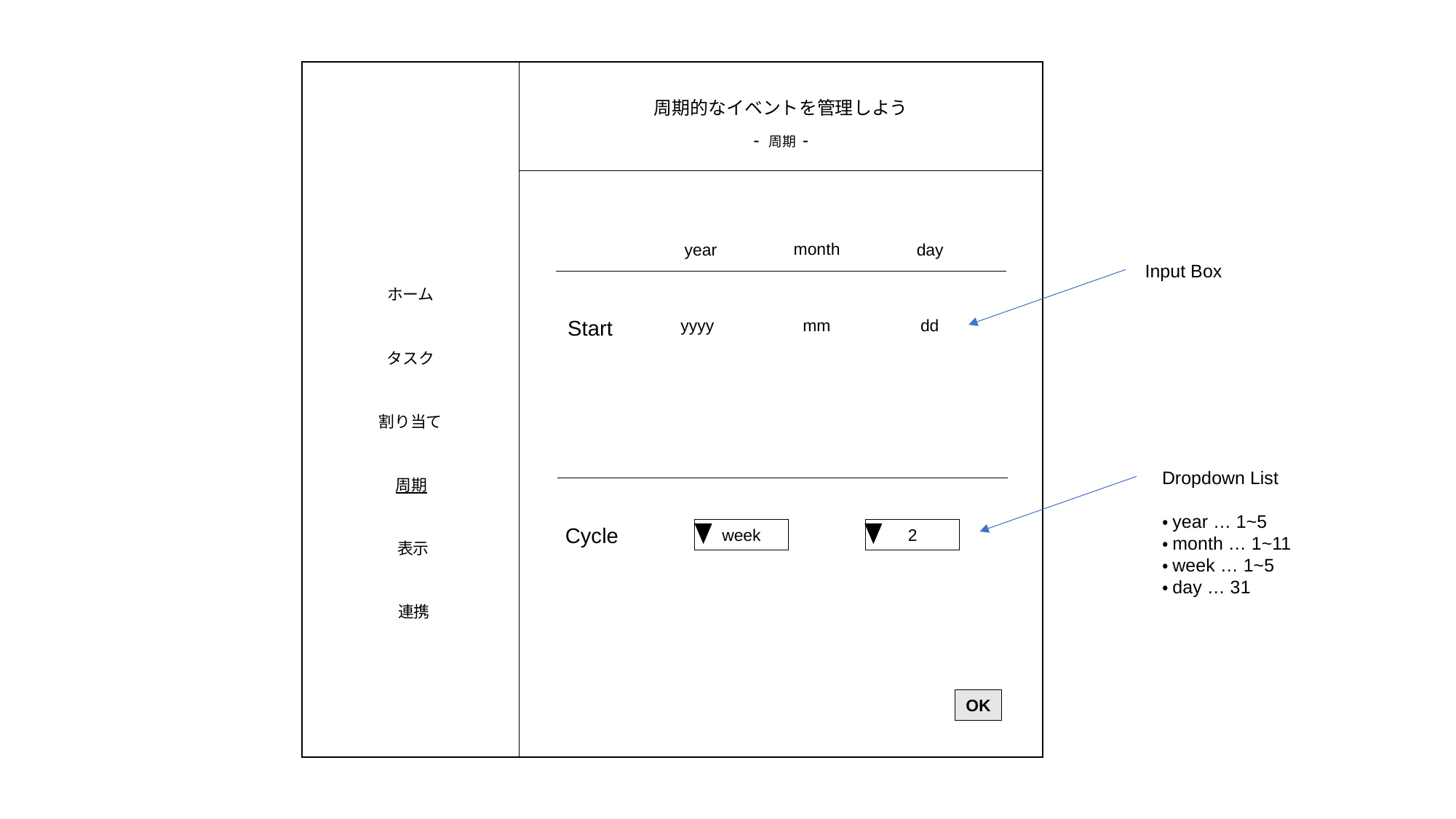

周期的なイベントを管理しよう
- 周期 -
month
year
day
Input Box
ホーム
タスク
割り当て
周期
表示
連携
Start
yyyy
mm
dd
Dropdown List

・year … 1~5
・month … 1~11
・week … 1~5
・day … 31
Cycle
week
2

OK